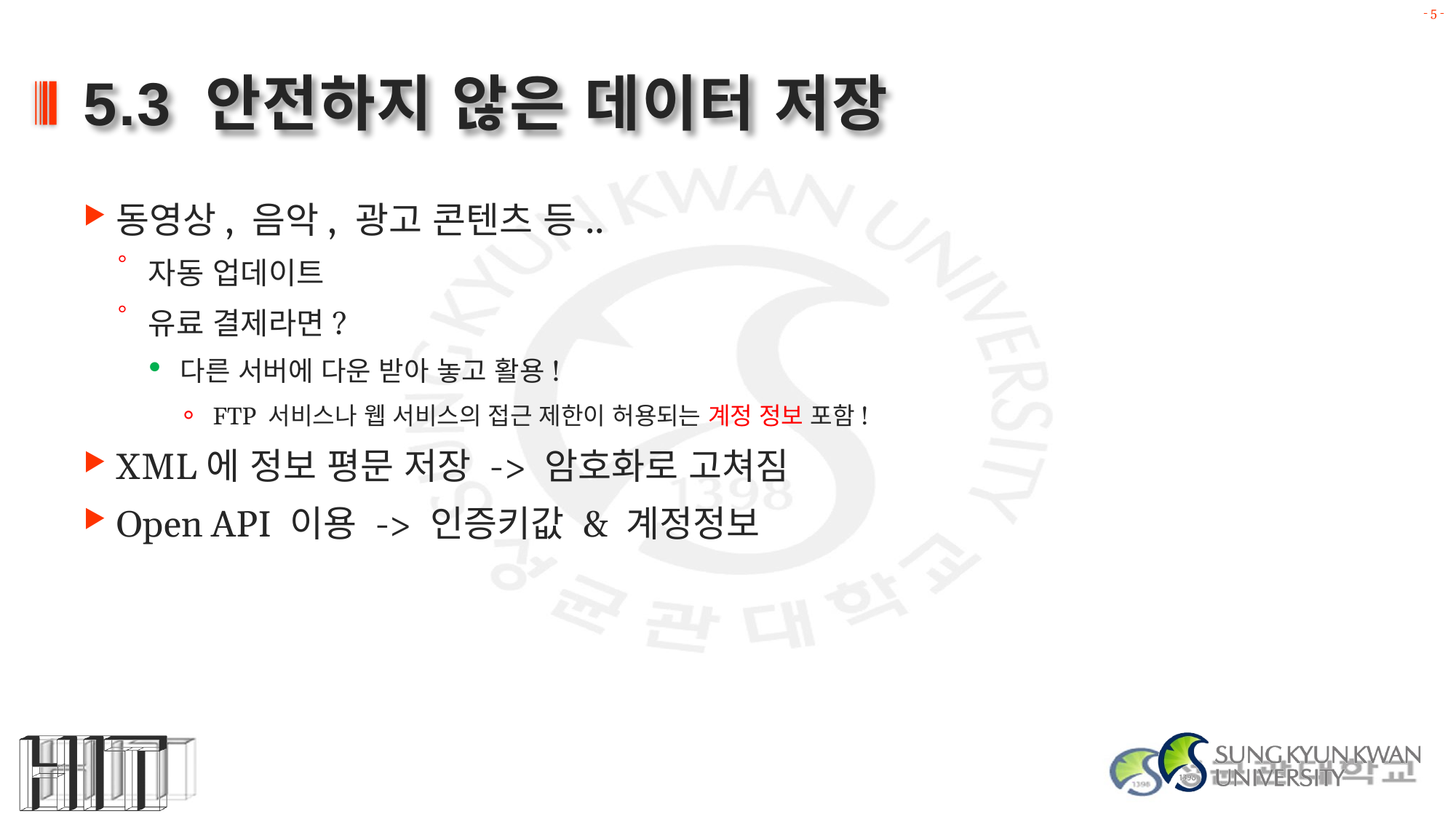

# 5.3 안전하지 않은 데이터 저장
동영상, 음악, 광고 콘텐츠 등..
자동 업데이트
유료 결제라면?
다른 서버에 다운 받아 놓고 활용!
FTP 서비스나 웹 서비스의 접근 제한이 허용되는 계정 정보 포함!
XML에 정보 평문 저장 -> 암호화로 고쳐짐
Open API 이용 -> 인증키값 & 계정정보